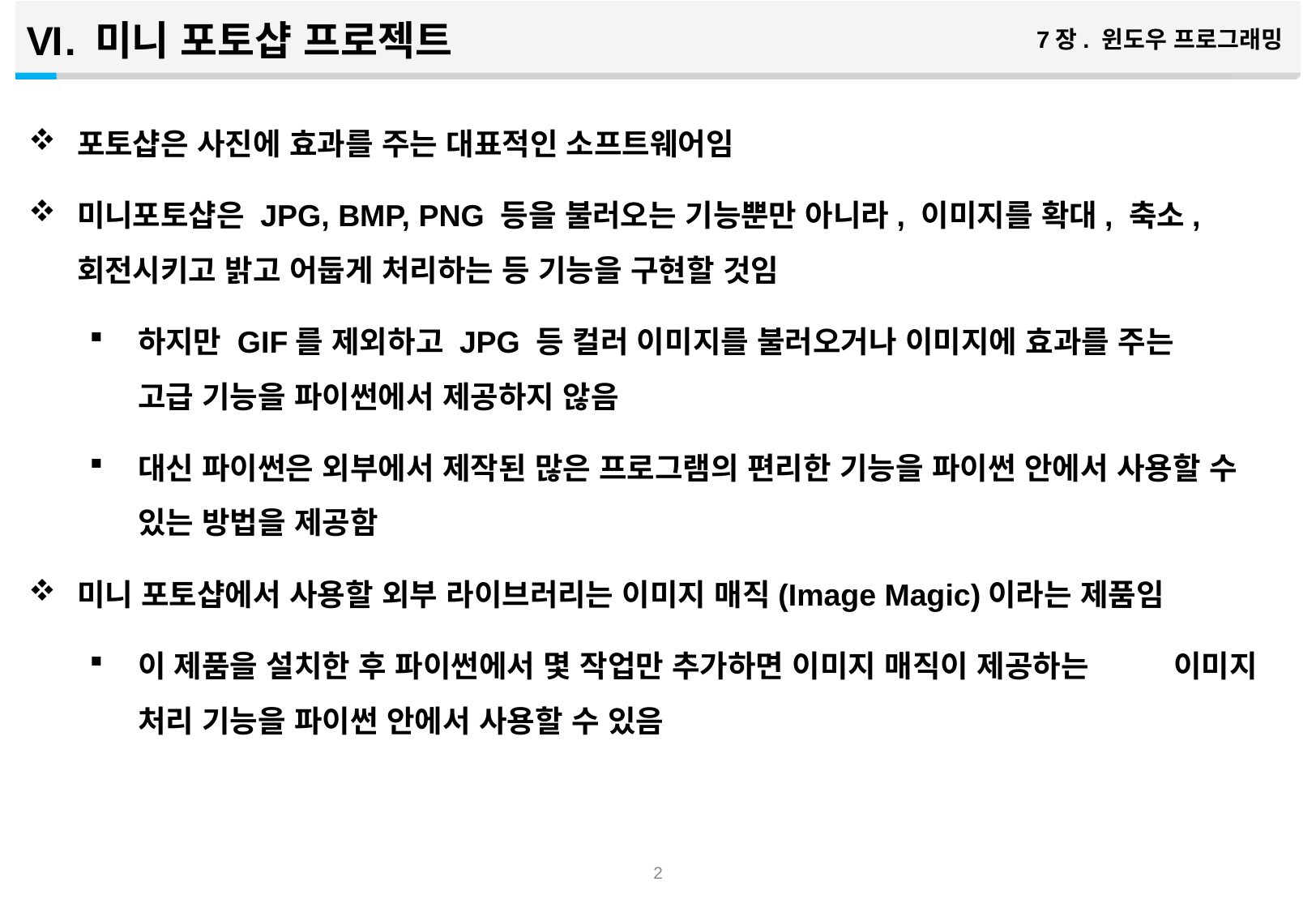

미니 포토샵 프로젝트
7장. 윈도우 프로그래밍
포토샵은 사진에 효과를 주는 대표적인 소프트웨어임
미니포토샵은 JPG, BMP, PNG 등을 불러오는 기능뿐만 아니라, 이미지를 확대, 축소,      회전시키고 밝고 어둡게 처리하는 등 기능을 구현할 것임
하지만 GIF를 제외하고 JPG 등 컬러 이미지를 불러오거나 이미지에 효과를 주는        고급 기능을 파이썬에서 제공하지 않음
대신 파이썬은 외부에서 제작된 많은 프로그램의 편리한 기능을 파이썬 안에서 사용할 수 있는 방법을 제공함
미니 포토샵에서 사용할 외부 라이브러리는 이미지 매직(Image Magic)이라는 제품임
이 제품을 설치한 후 파이썬에서 몇 작업만 추가하면 이미지 매직이 제공하는          이미지 처리 기능을 파이썬 안에서 사용할 수 있음
2